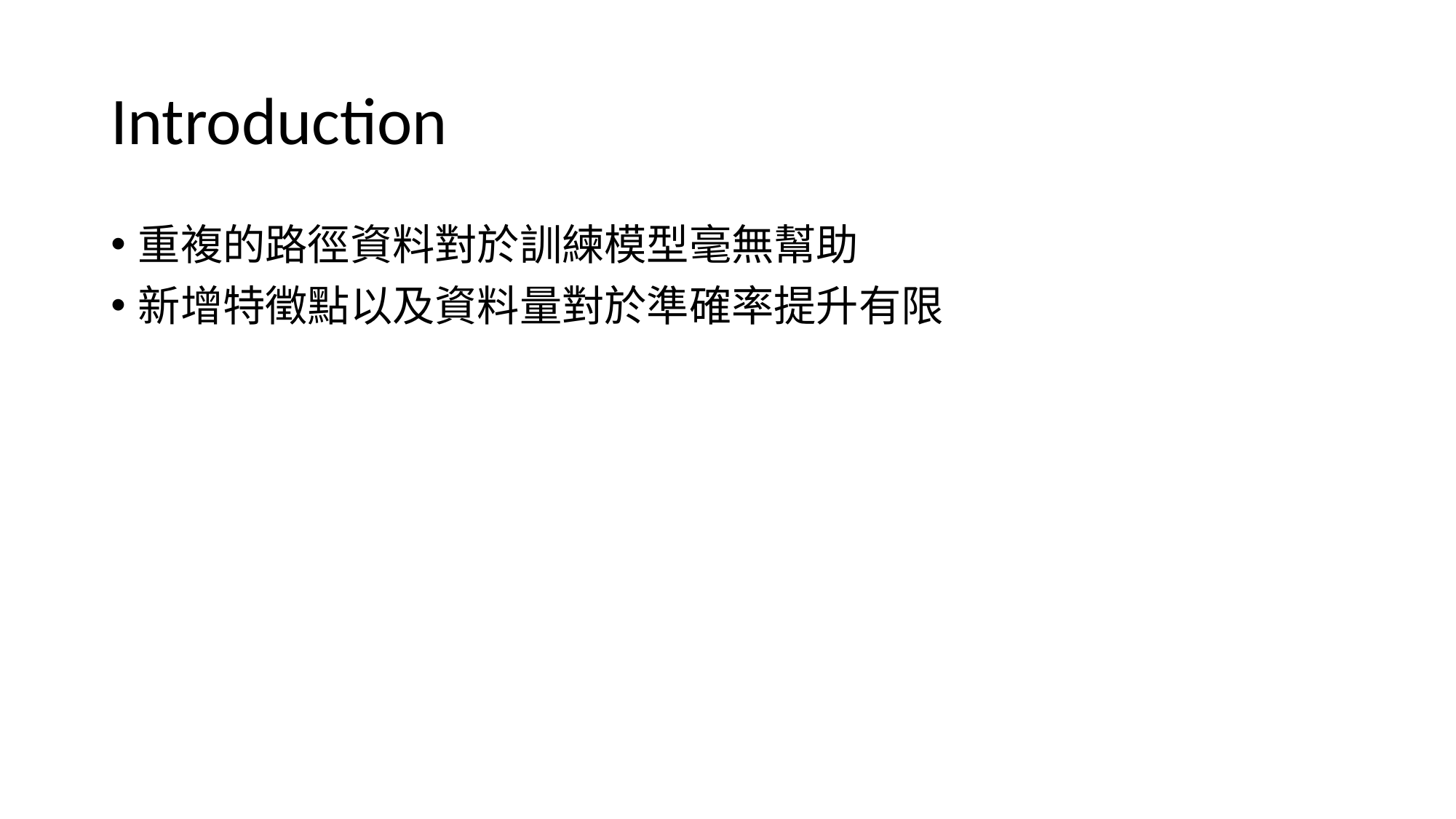

# Introduction
重複的路徑資料對於訓練模型毫無幫助
新增特徵點以及資料量對於準確率提升有限